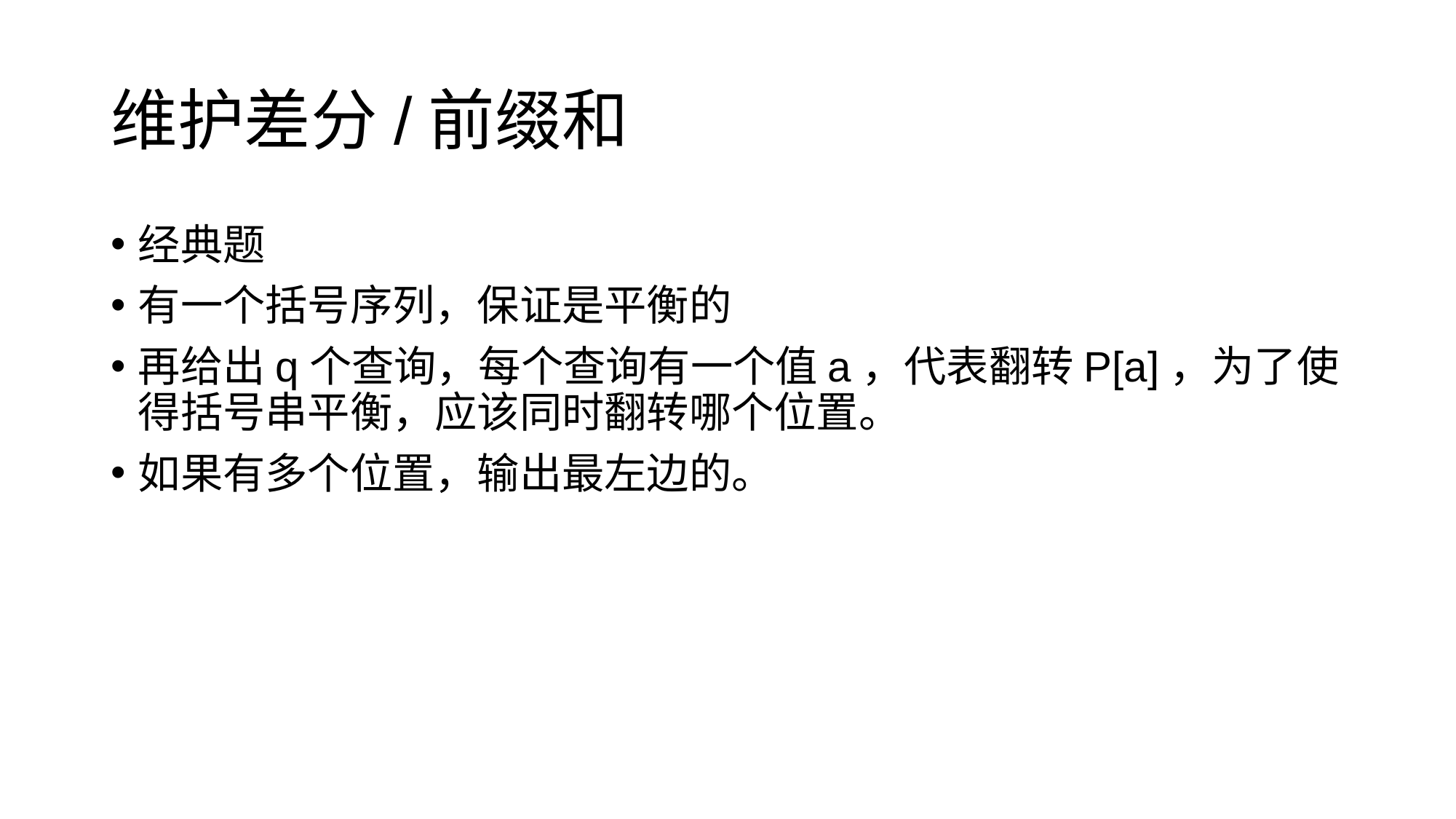

# 维护差分/前缀和
经典题
有一个括号序列，保证是平衡的
再给出q个查询，每个查询有一个值a，代表翻转P[a]，为了使得括号串平衡，应该同时翻转哪个位置。
如果有多个位置，输出最左边的。